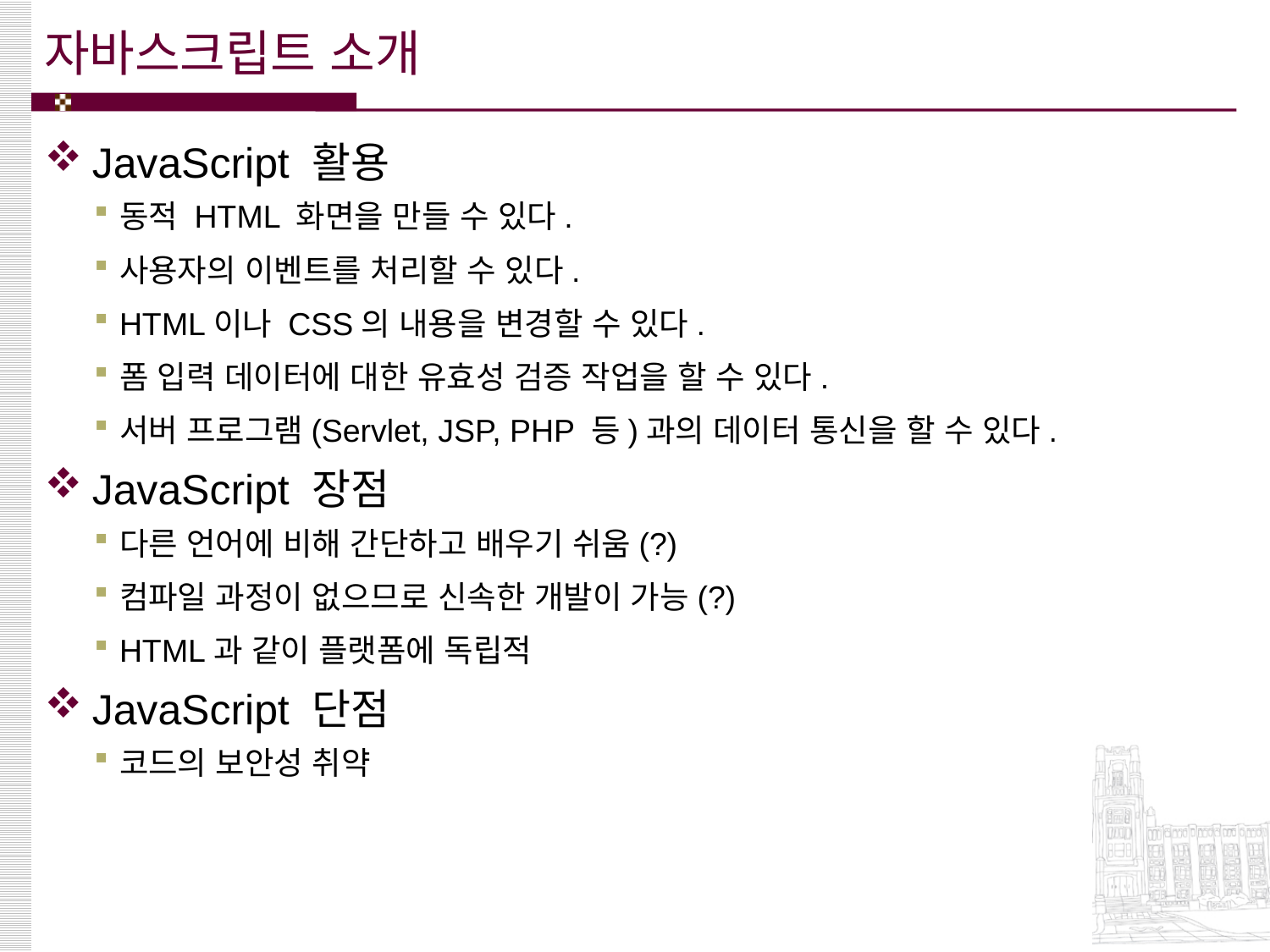

# 자바스크립트 소개
JavaScript 활용
동적 HTML 화면을 만들 수 있다.
사용자의 이벤트를 처리할 수 있다.
HTML이나 CSS의 내용을 변경할 수 있다.
폼 입력 데이터에 대한 유효성 검증 작업을 할 수 있다.
서버 프로그램(Servlet, JSP, PHP 등)과의 데이터 통신을 할 수 있다.
JavaScript 장점
다른 언어에 비해 간단하고 배우기 쉬움(?)
컴파일 과정이 없으므로 신속한 개발이 가능(?)
HTML과 같이 플랫폼에 독립적
JavaScript 단점
코드의 보안성 취약